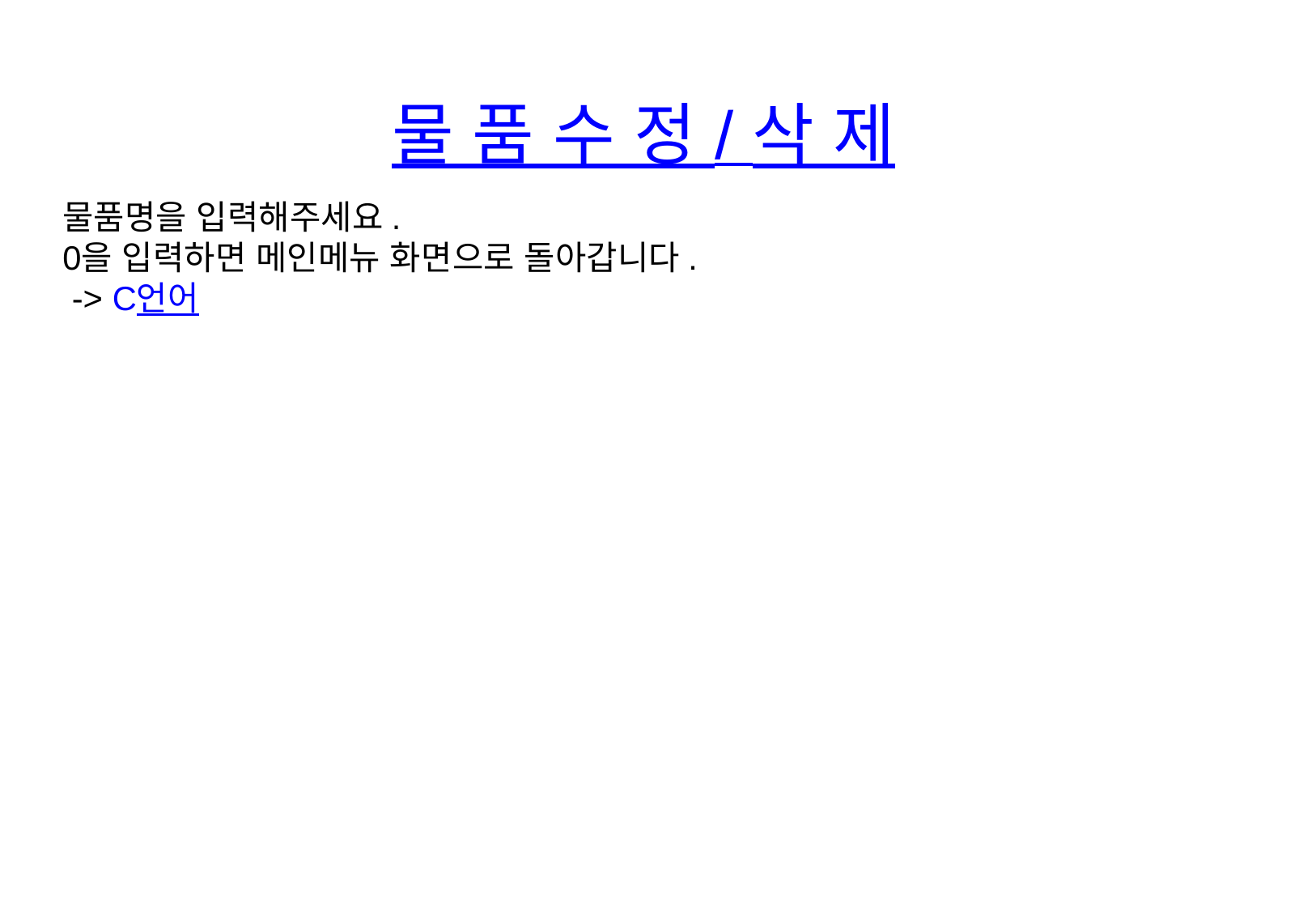

물 품 수 정 / 삭 제
물품명을 입력해주세요.
0을 입력하면 메인메뉴 화면으로 돌아갑니다.
 -> C언어